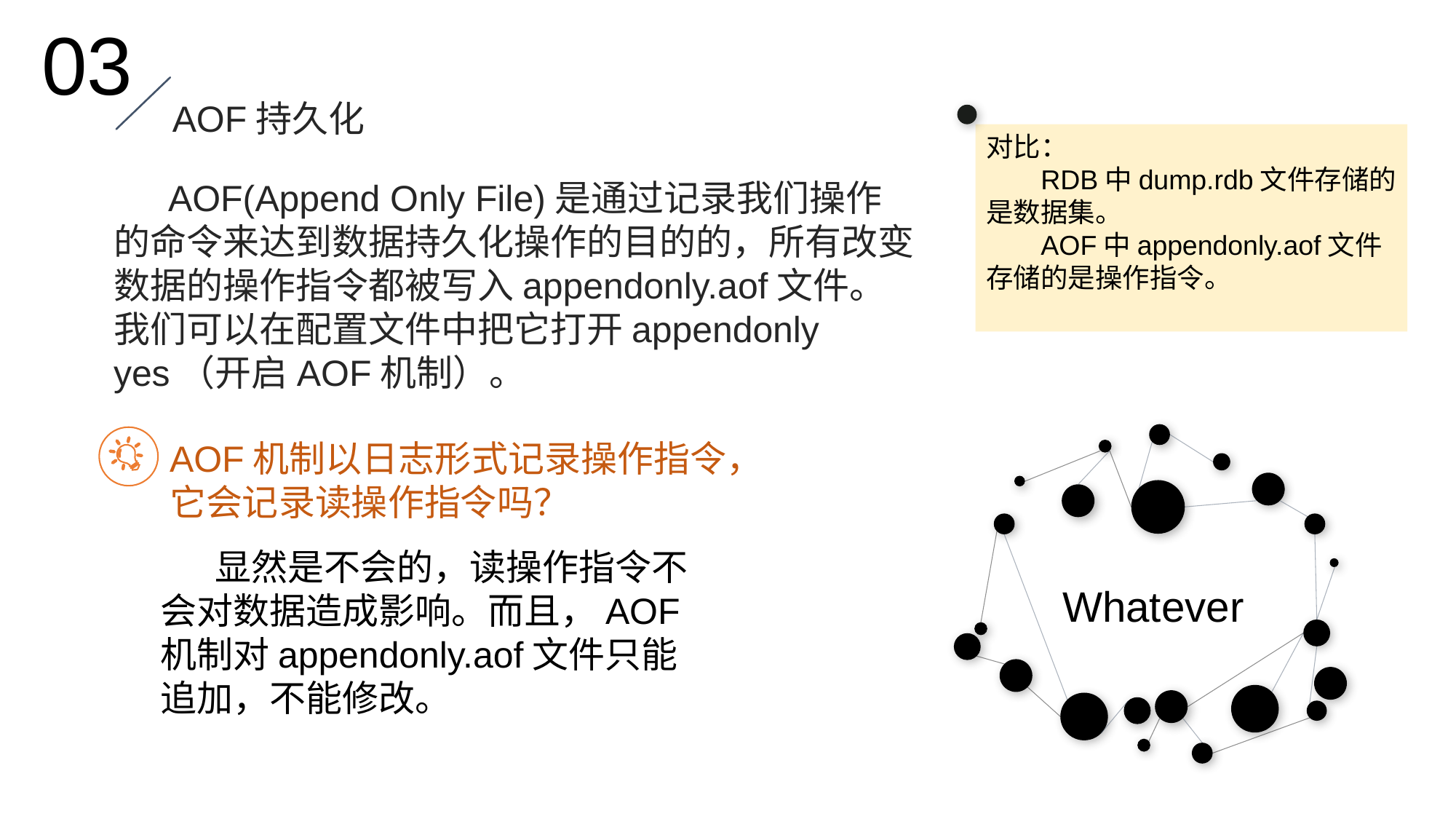

03
AOF持久化

对比：
RDB中dump.rdb文件存储的是数据集。
AOF中appendonly.aof文件存储的是操作指令。

AOF(Append Only File)是通过记录我们操作的命令来达到数据持久化操作的目的的，所有改变数据的操作指令都被写入appendonly.aof文件。我们可以在配置文件中把它打开appendonly yes（开启AOF机制）。

AOF机制以日志形式记录操作指令，
它会记录读操作指令吗？

显然是不会的，读操作指令不会对数据造成影响。而且，AOF机制对appendonly.aof文件只能追加，不能修改。

Whatever